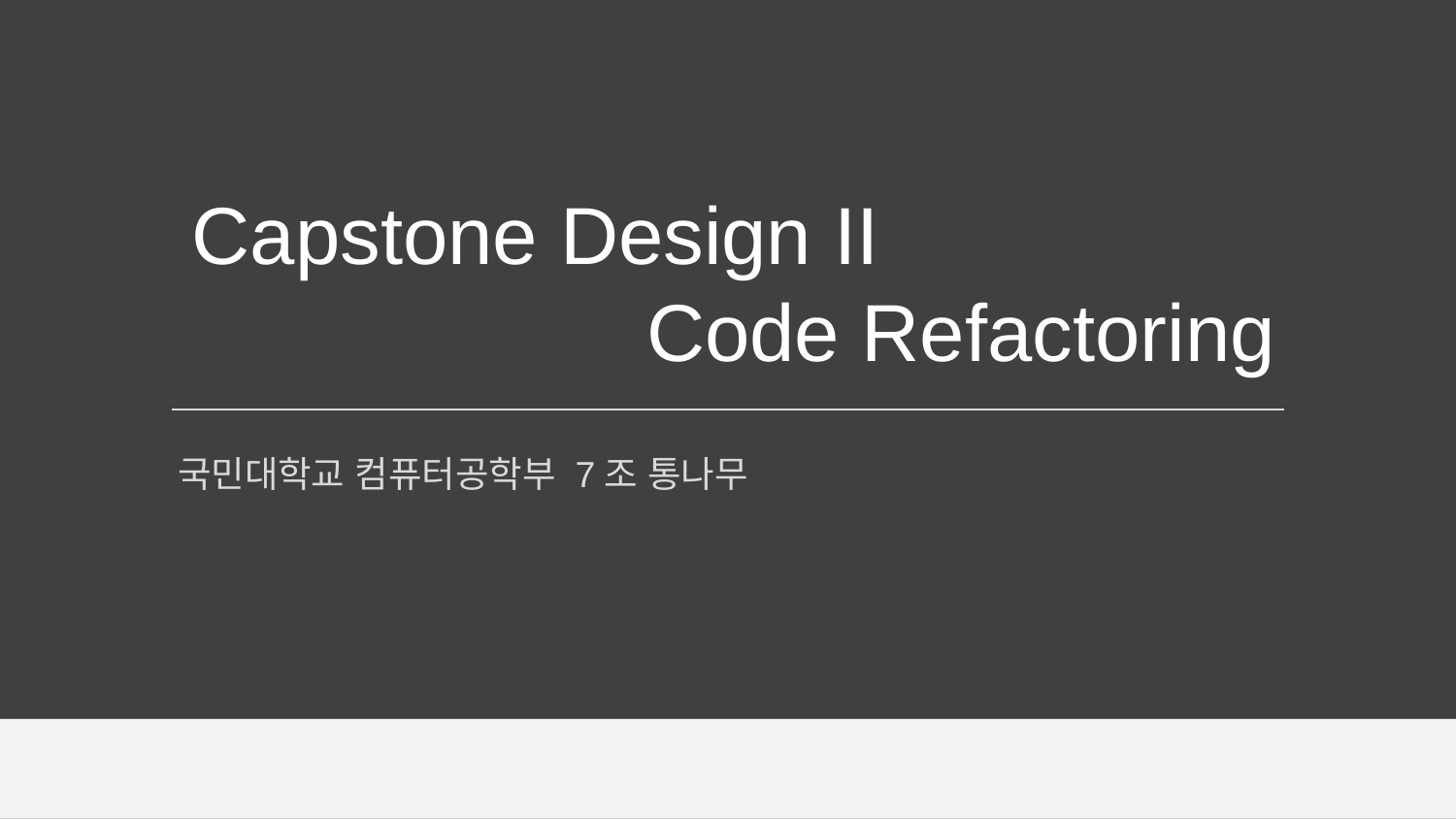

Capstone Design II
Code Refactoring
국민대학교 컴퓨터공학부 7조 통나무